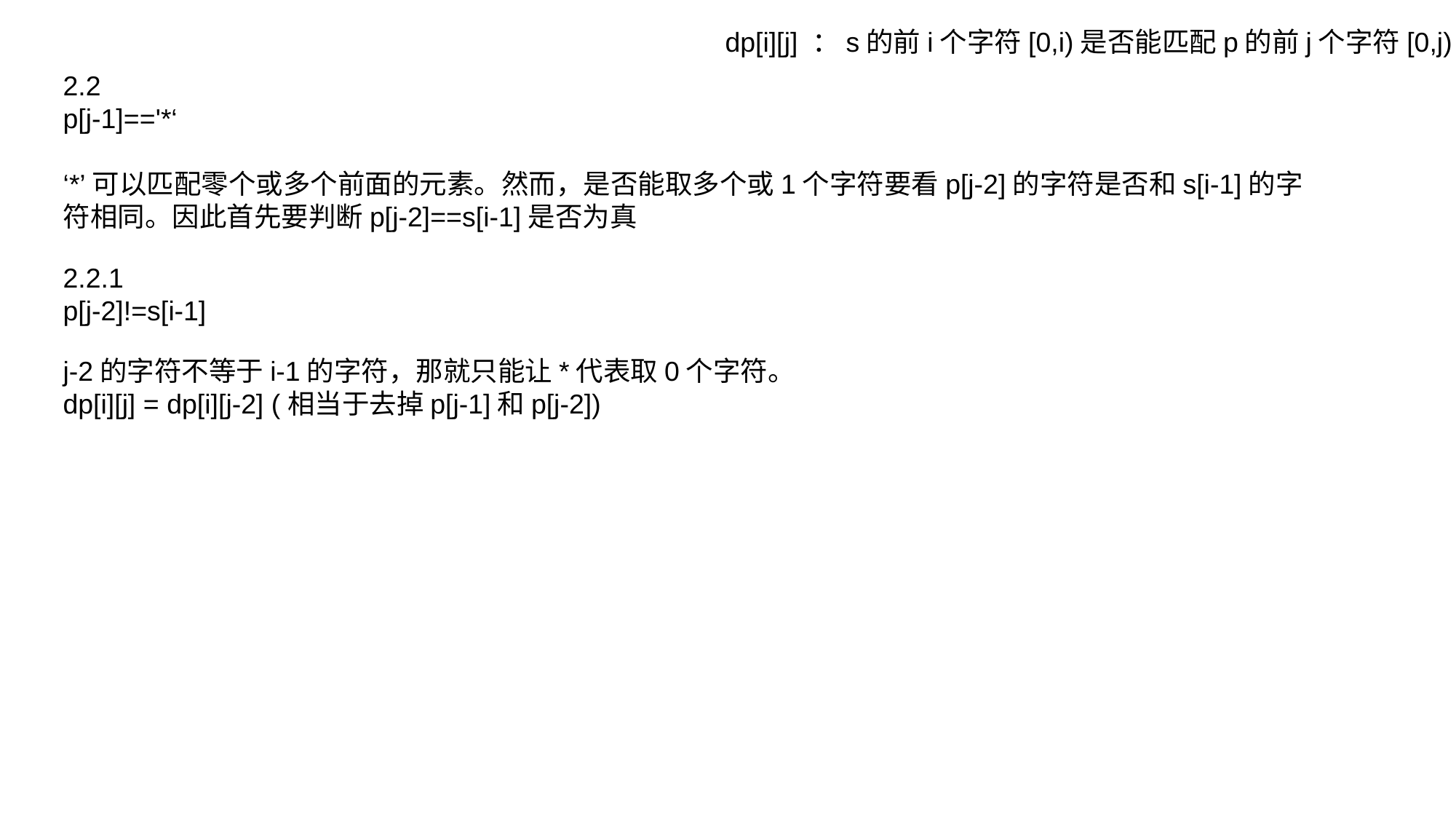

dp[i][j] ：s的前i个字符[0,i)是否能匹配p的前j个字符[0,j)。
2.2
p[j-1]=='*‘

‘*’可以匹配零个或多个前面的元素。然而，是否能取多个或1个字符要看p[j-2]的字符是否和s[i-1]的字符相同。因此首先要判断p[j-2]==s[i-1]是否为真
2.2.1
p[j-2]!=s[i-1]
j-2的字符不等于i-1的字符，那就只能让*代表取0个字符。
dp[i][j] = dp[i][j-2] (相当于去掉p[j-1]和p[j-2])